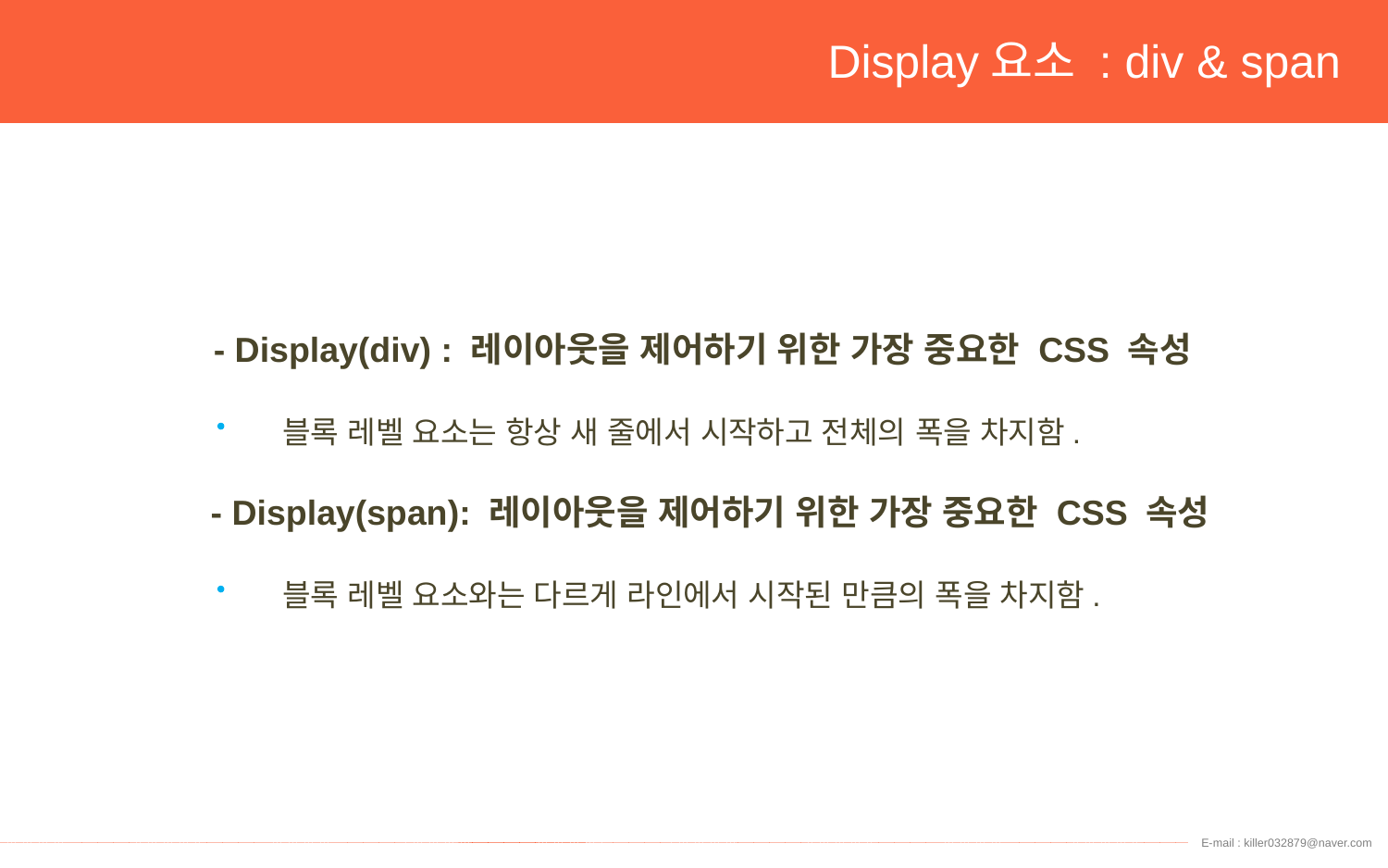

Display요소 : div & span
- Display(div) : 레이아웃을 제어하기 위한 가장 중요한 CSS 속성
블록 레벨 요소는 항상 새 줄에서 시작하고 전체의 폭을 차지함.

- Display(span): 레이아웃을 제어하기 위한 가장 중요한 CSS 속성
블록 레벨 요소와는 다르게 라인에서 시작된 만큼의 폭을 차지함.